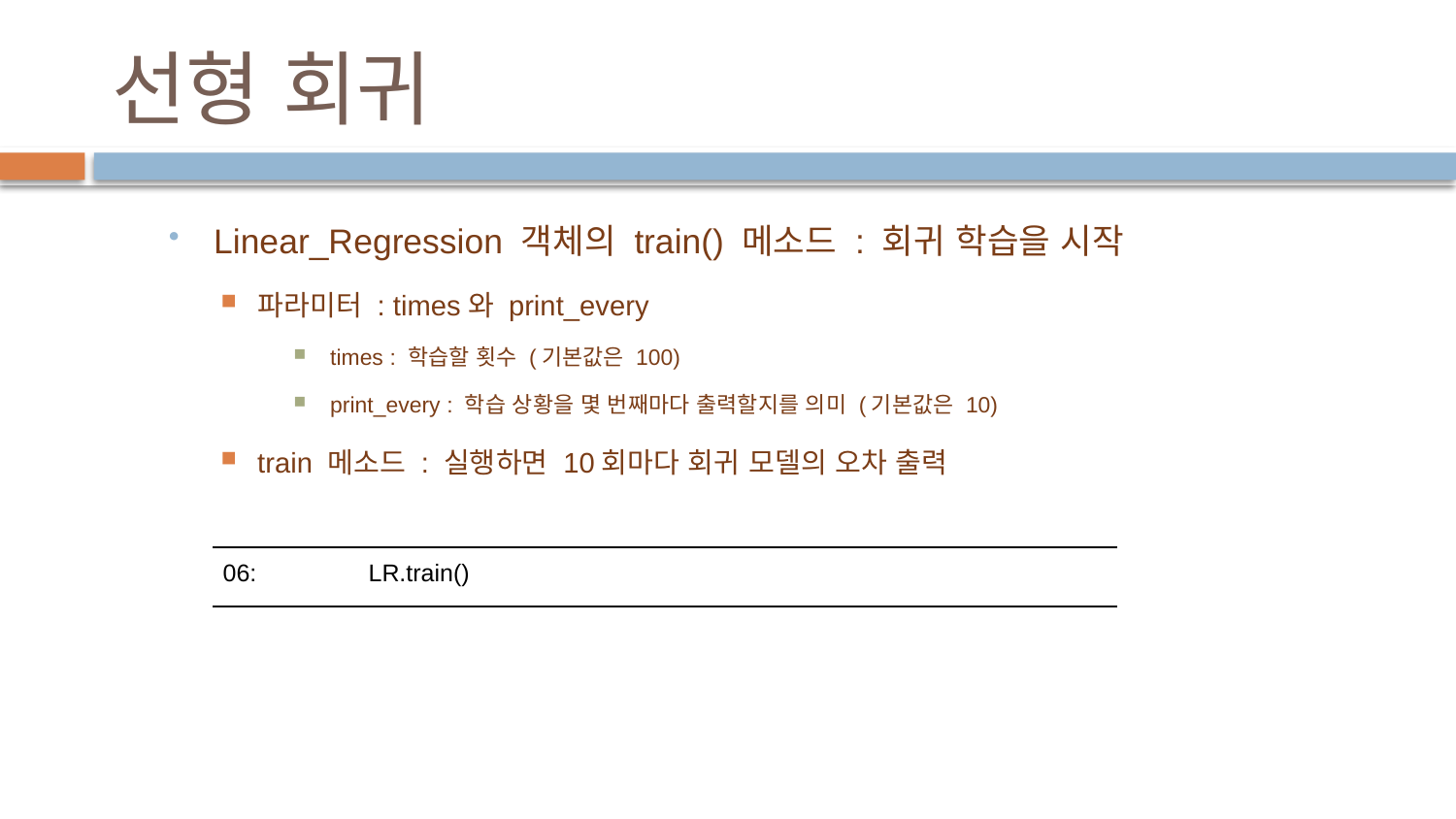

# 선형 회귀
Linear_Regression 객체의 train() 메소드 : 회귀 학습을 시작
파라미터 : times와 print_every
times : 학습할 횟수 (기본값은 100)
print_every : 학습 상황을 몇 번째마다 출력할지를 의미 (기본값은 10)
train 메소드 : 실행하면 10회마다 회귀 모델의 오차 출력
| 06: LR.train() |
| --- |